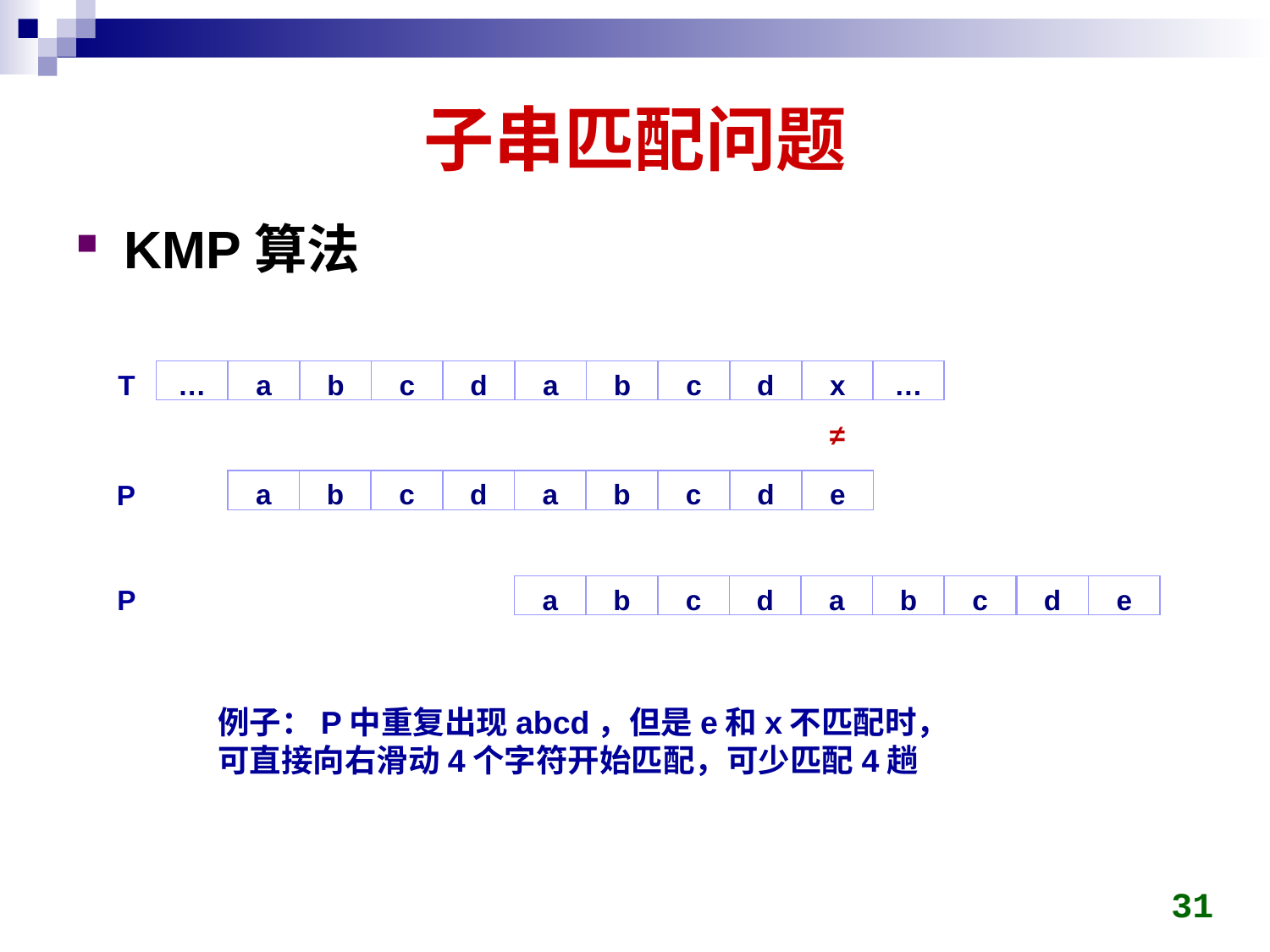

# 子串匹配问题
KMP算法
T
…
x
…
a
b
c
d
a
b
c
d
≠
a
b
c
d
a
b
c
d
e
P
P
a
b
c
d
a
b
c
d
e
例子：P中重复出现abcd，但是e和x不匹配时，
可直接向右滑动4个字符开始匹配，可少匹配4趟
31